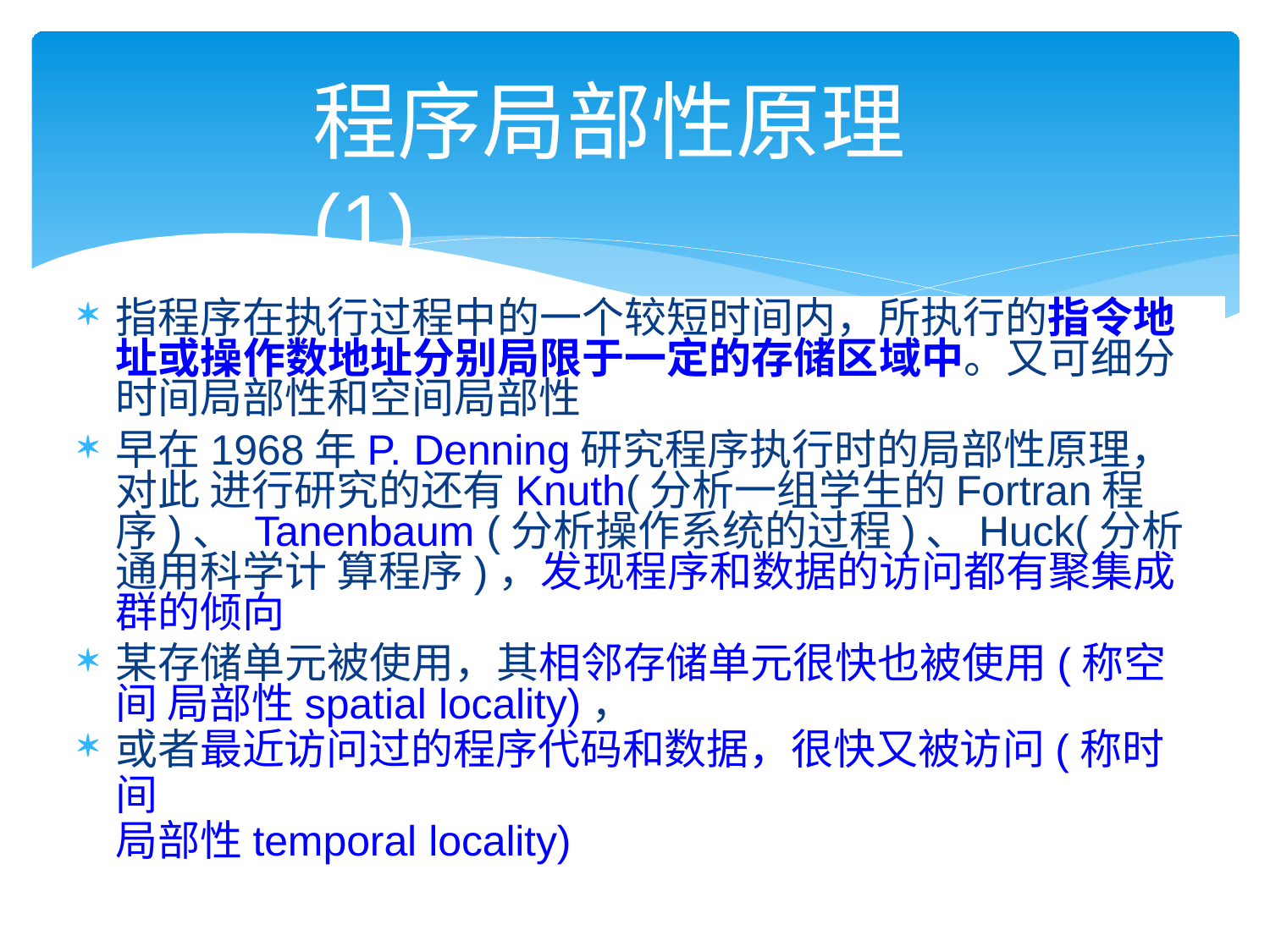

# 程序局部性原理(1)
指程序在执行过程中的一个较短时间内，所执行的指令地 址或操作数地址分别局限于一定的存储区域中。又可细分 时间局部性和空间局部性
早在1968年P. Denning研究程序执行时的局部性原理，对此 进行研究的还有Knuth(分析一组学生的Fortran程序)、 Tanenbaum (分析操作系统的过程)、Huck(分析通用科学计 算程序)，发现程序和数据的访问都有聚集成群的倾向
某存储单元被使用，其相邻存储单元很快也被使用(称空间 局部性spatial locality)，
或者最近访问过的程序代码和数据，很快又被访问(称时间
局部性temporal locality)